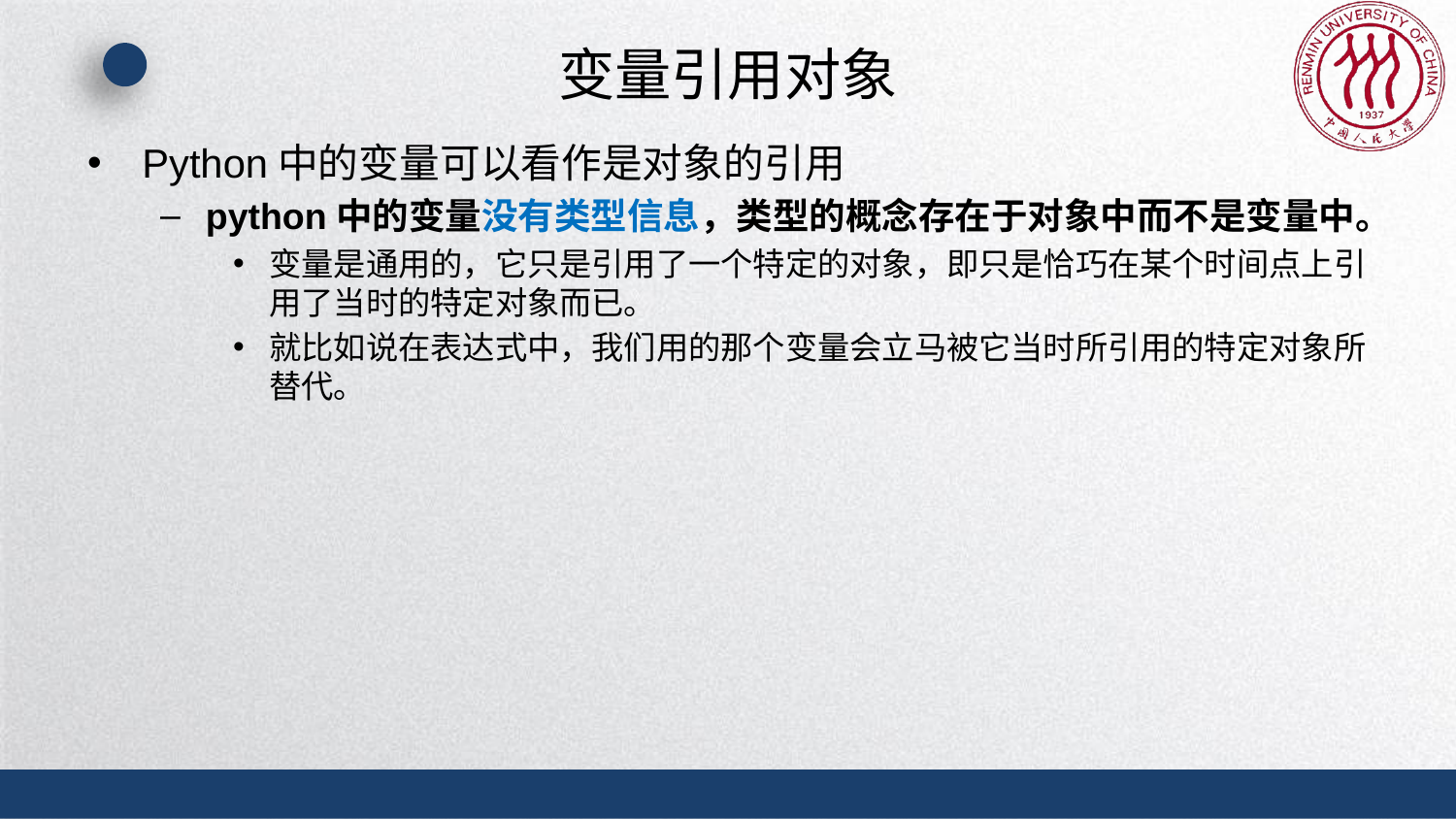

# 变量引用对象
Python中的变量可以看作是对象的引用
python中的变量没有类型信息，类型的概念存在于对象中而不是变量中。
变量是通用的，它只是引用了一个特定的对象，即只是恰巧在某个时间点上引用了当时的特定对象而已。
就比如说在表达式中，我们用的那个变量会立马被它当时所引用的特定对象所替代。